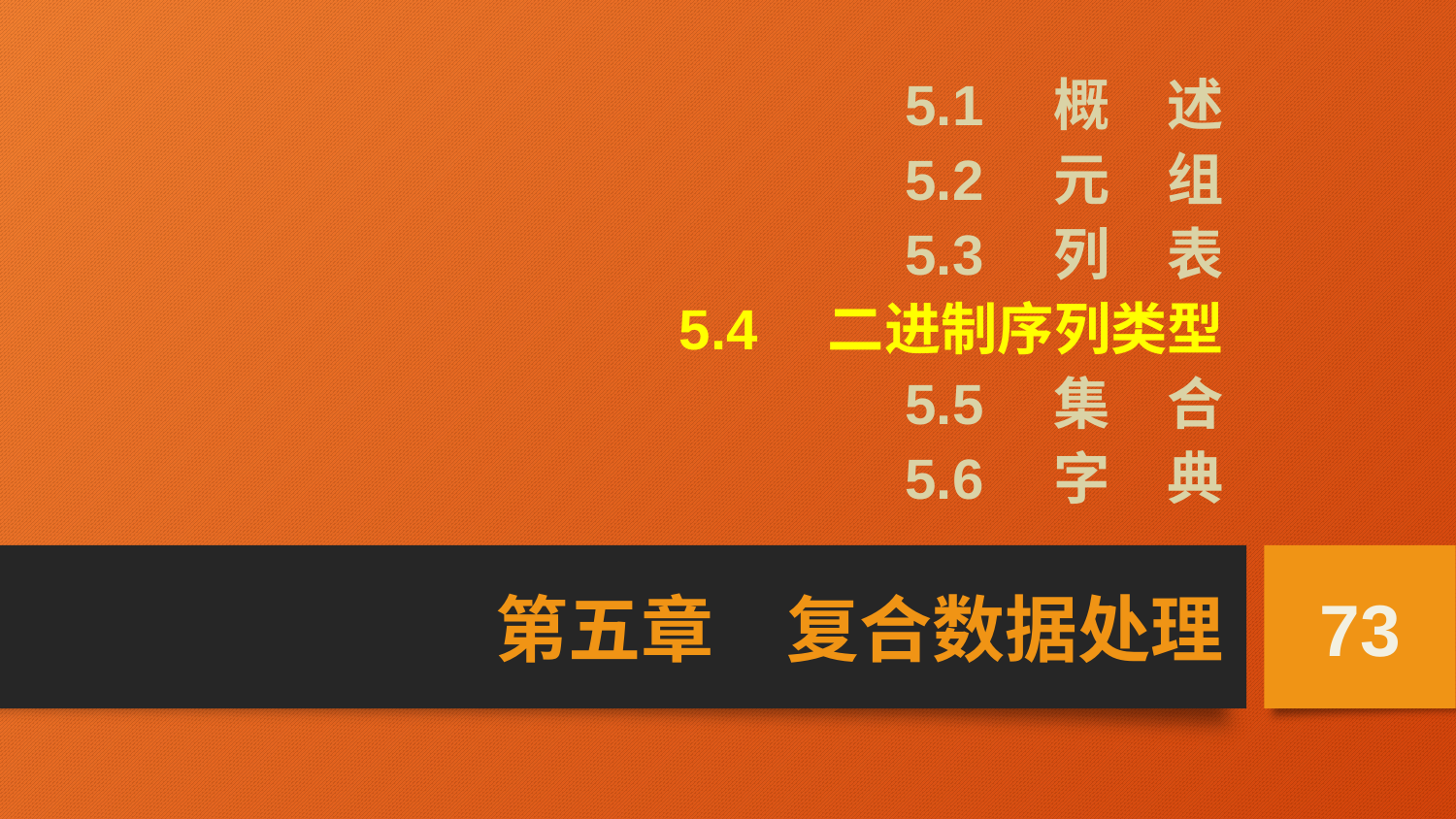

# 5.1　概　述 5.2　元　组 5.3　列　表 5.4　二进制序列类型 5.5　集　合 5.6　字　典
第五章　复合数据处理
73